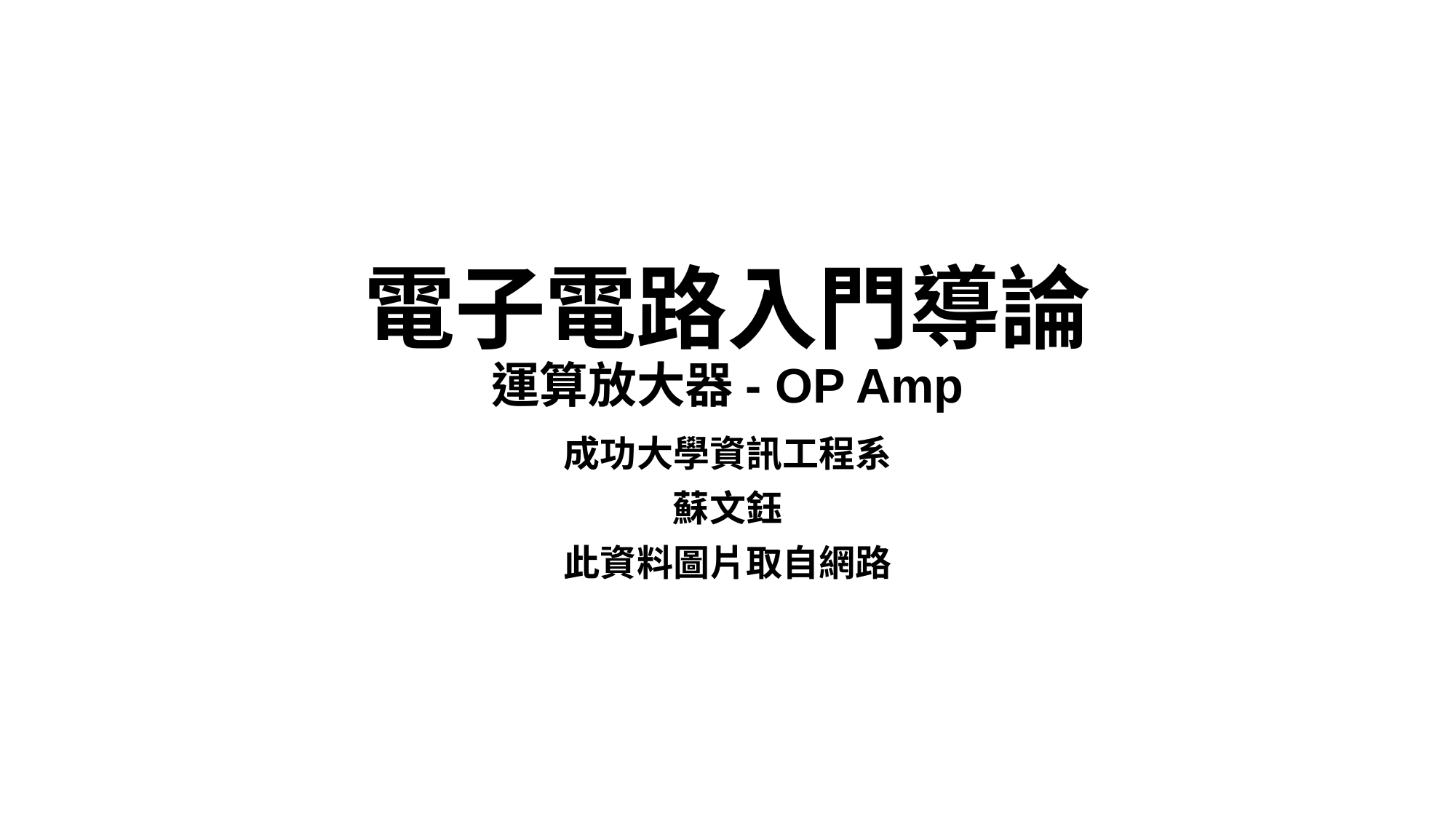

# 電子電路入門導論 運算放大器- OP Amp
成功大學資訊工程系
蘇文鈺
此資料圖片取自網路